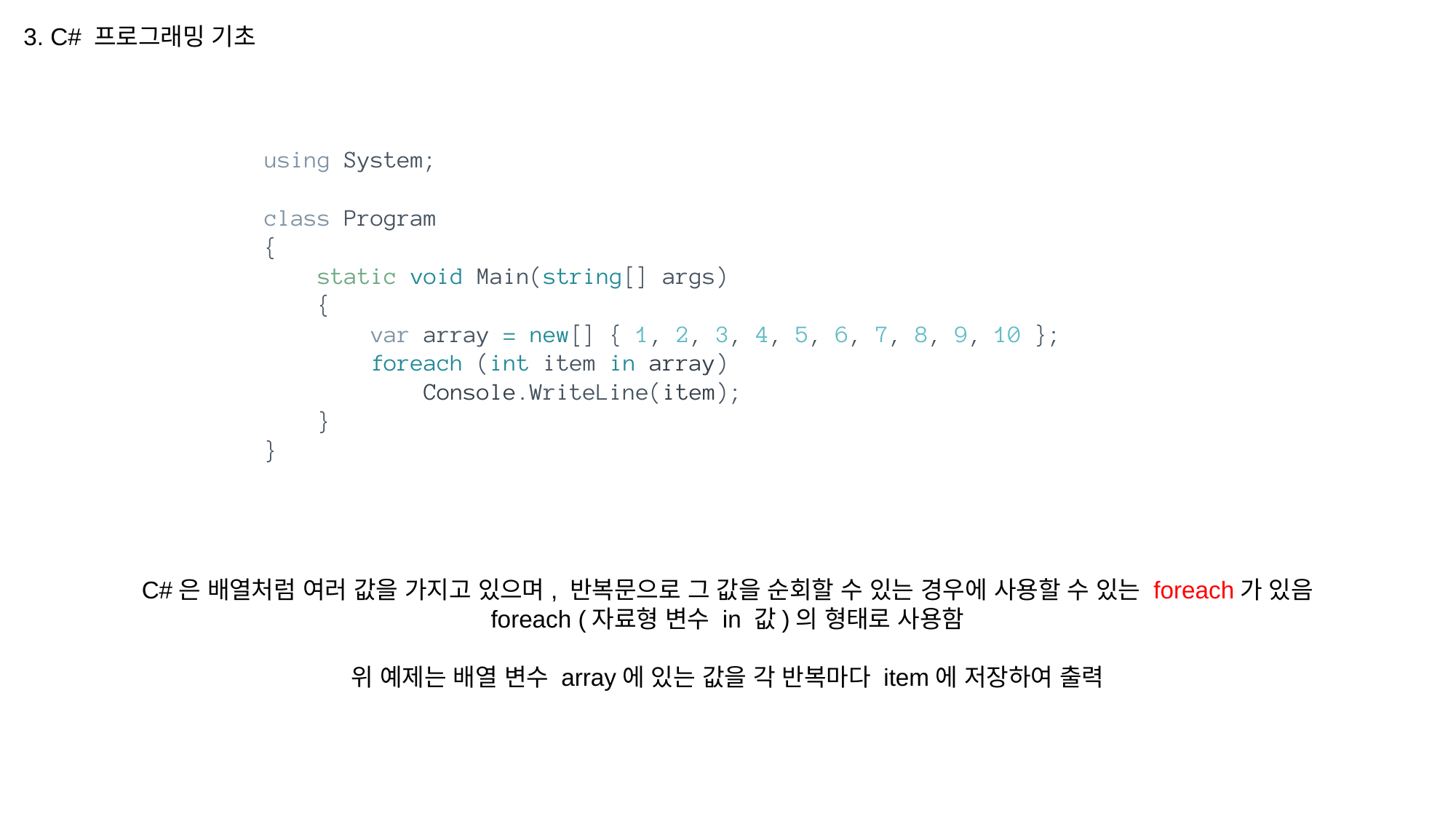

3. C# 프로그래밍 기초
using System;
class Program
{
    static void Main(string[] args)
    {
        var array = new[] { 1, 2, 3, 4, 5, 6, 7, 8, 9, 10 };
        foreach (int item in array)
            Console.WriteLine(item);
    }
}
C#은 배열처럼 여러 값을 가지고 있으며, 반복문으로 그 값을 순회할 수 있는 경우에 사용할 수 있는 foreach가 있음
foreach (자료형 변수 in 값)의 형태로 사용함

위 예제는 배열 변수 array에 있는 값을 각 반복마다 item에 저장하여 출력